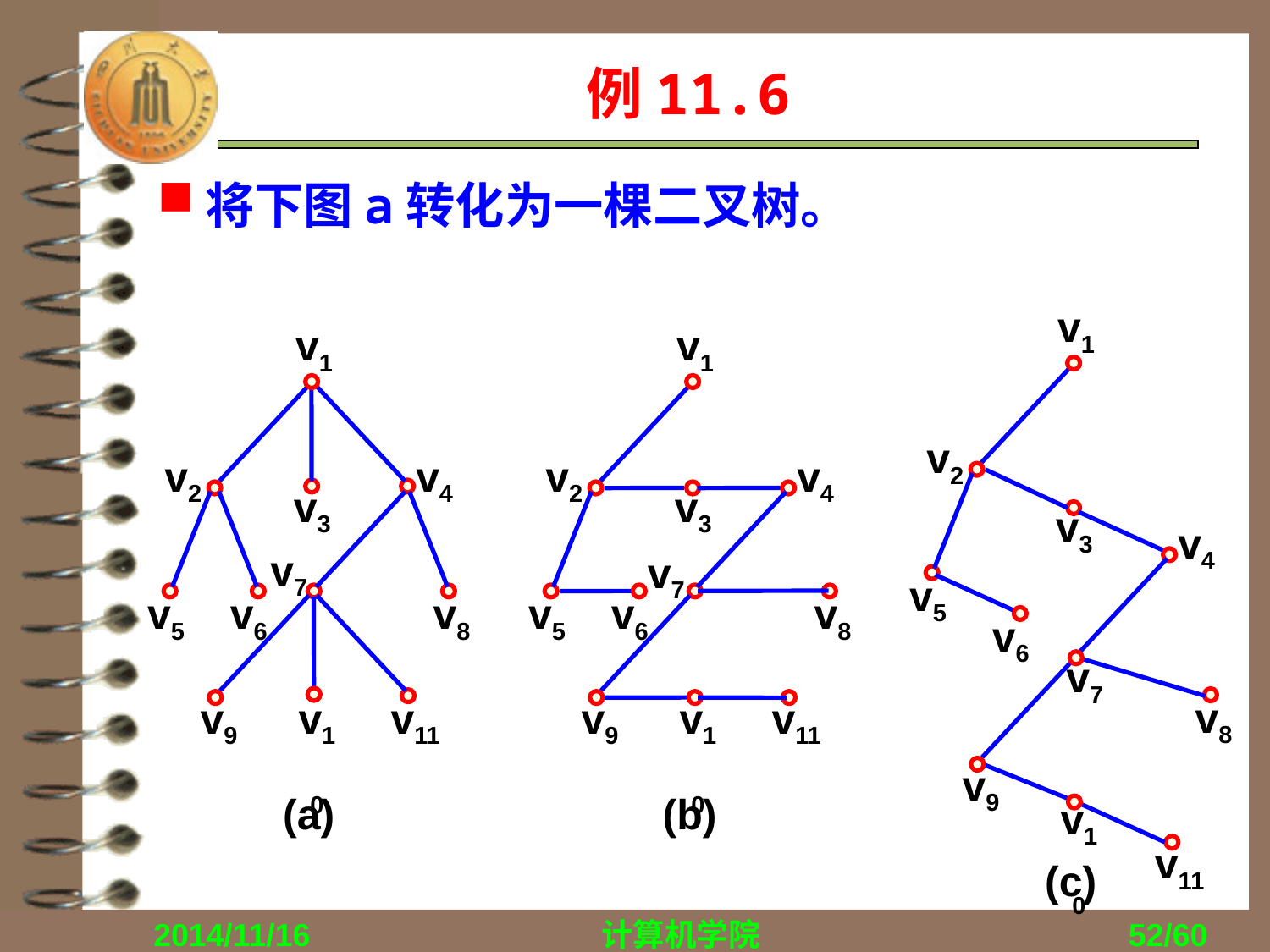

# 例11.6
将下图a转化为一棵二叉树。
v1

v2

v3

v4

v5

v6

v7

v8

v9

v10

v11

(c)
v1

v2
v4
v3

v7
v5
v6
v8

v9
v10
v11

(a)
v1

v2
v4
v3

v7
v5
v6
v8

v9
v10
v11

(b)
2014/11/16
计算机学院
52/60